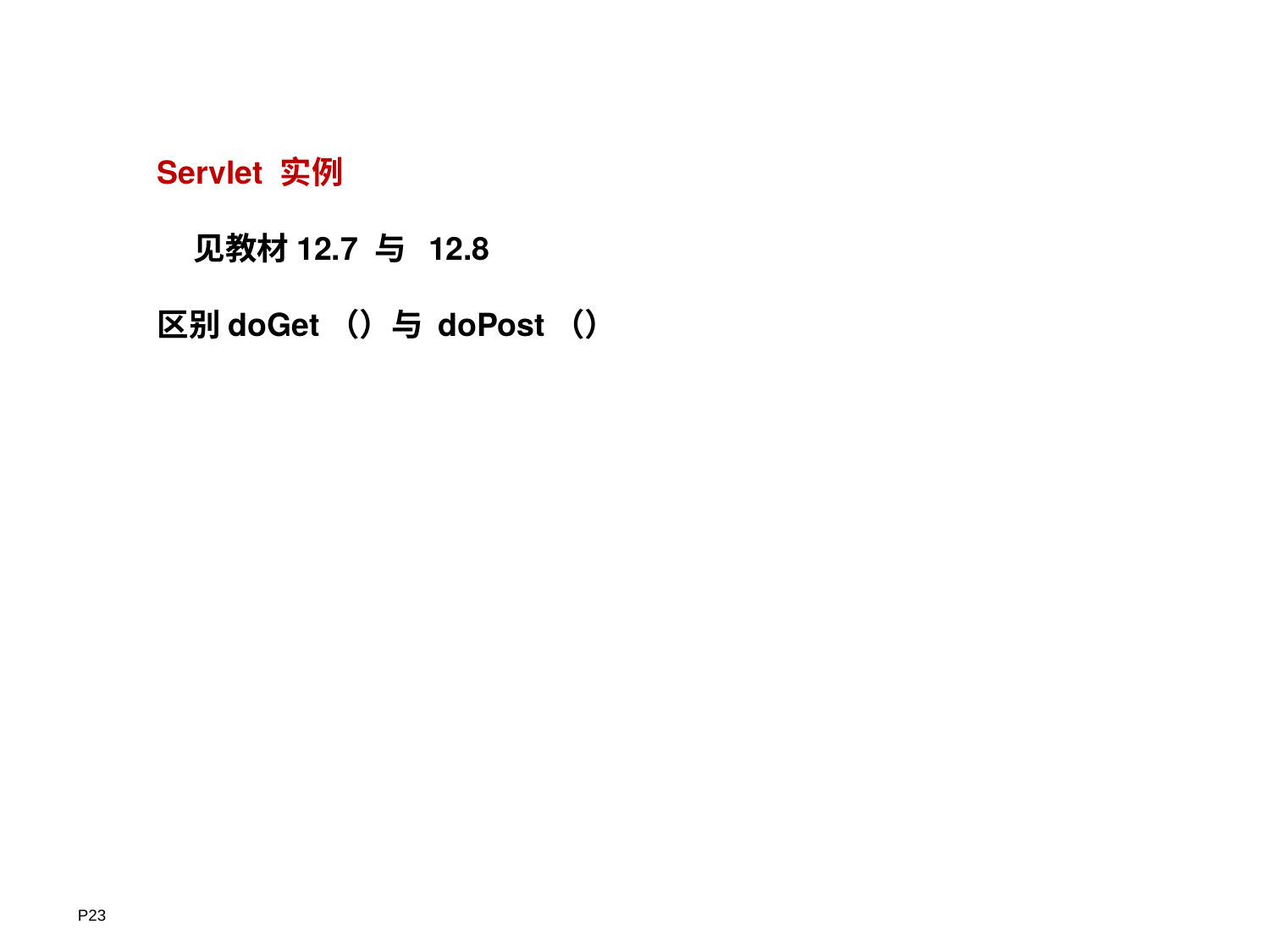

Servlet 实例

    见教材12.7 与  12.8

区别doGet（）与 doPost（）
P23